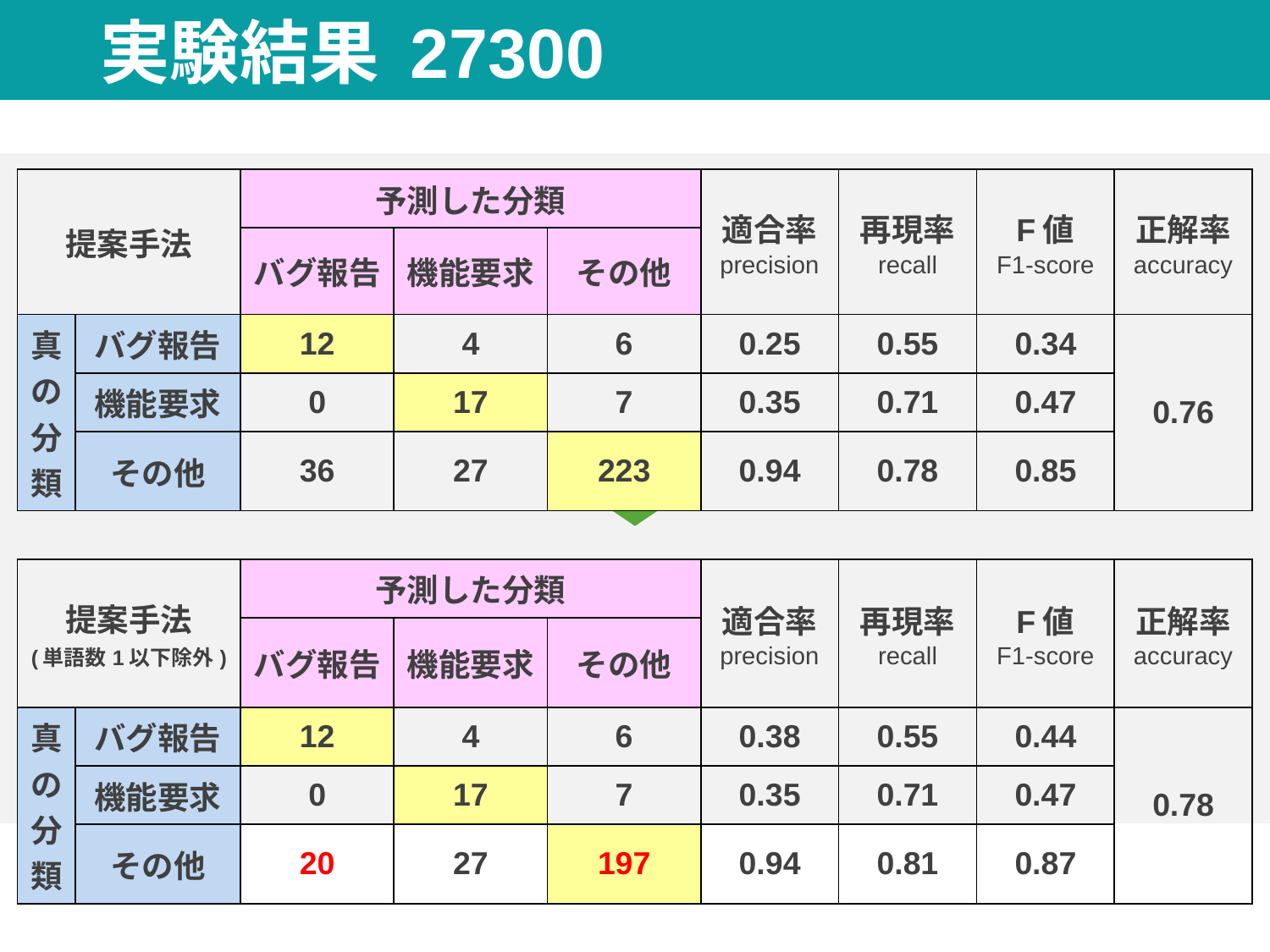

# 実験結果 27300

| 提案手法 |  | 予測した分類 |  |  | 適合率 precision | 再現率 recall | F値 F1-score | 正解率 accuracy |
| --- | --- | --- | --- | --- | --- | --- | --- | --- |
|  |  | バグ報告 | 機能要求 | その他 |  |  |  |  |
| 真の分類 | バグ報告 | 12 | 4 | 6 | 0.25 | 0.55 | 0.34 | 0.76 |
|  | 機能要求 | 0 | 17 | 7 | 0.35 | 0.71 | 0.47 |  |
|  | その他 | 36 | 27 | 223 | 0.94 | 0.78 | 0.85 |  |

| 提案手法 (単語数1以下除外) |  | 予測した分類 |  |  | 適合率 precision | 再現率 recall | F値 F1-score | 正解率 accuracy |
| --- | --- | --- | --- | --- | --- | --- | --- | --- |
|  |  | バグ報告 | 機能要求 | その他 |  |  |  |  |
| 真の分類 | バグ報告 | 12 | 4 | 6 | 0.38 | 0.55 | 0.44 | 0.78 |
|  | 機能要求 | 0 | 17 | 7 | 0.35 | 0.71 | 0.47 |  |
|  | その他 | 20 | 27 | 197 | 0.94 | 0.81 | 0.87 |  |